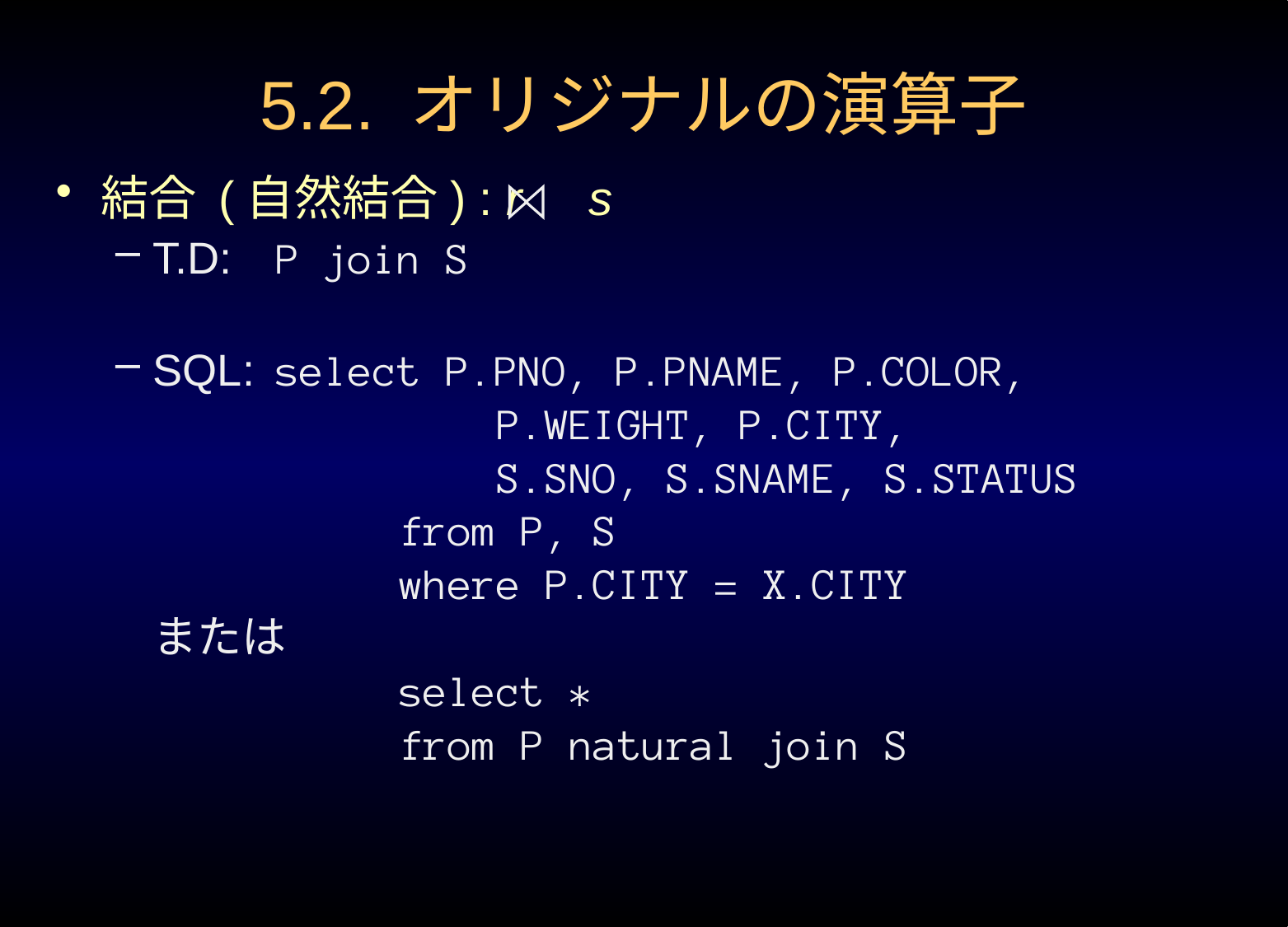

# 5.2. オリジナルの演算子
結合 (自然結合) : r     s
T.D:	P join S
SQL: 	select P.PNO, P.PNAME, P.COLOR,
		    P.WEIGHT, P.CITY,
		    S.SNO, S.SNAME, S.STATUS
		from P, S
		where P.CITY = X.CITY
または
		select *
		from P natural join S